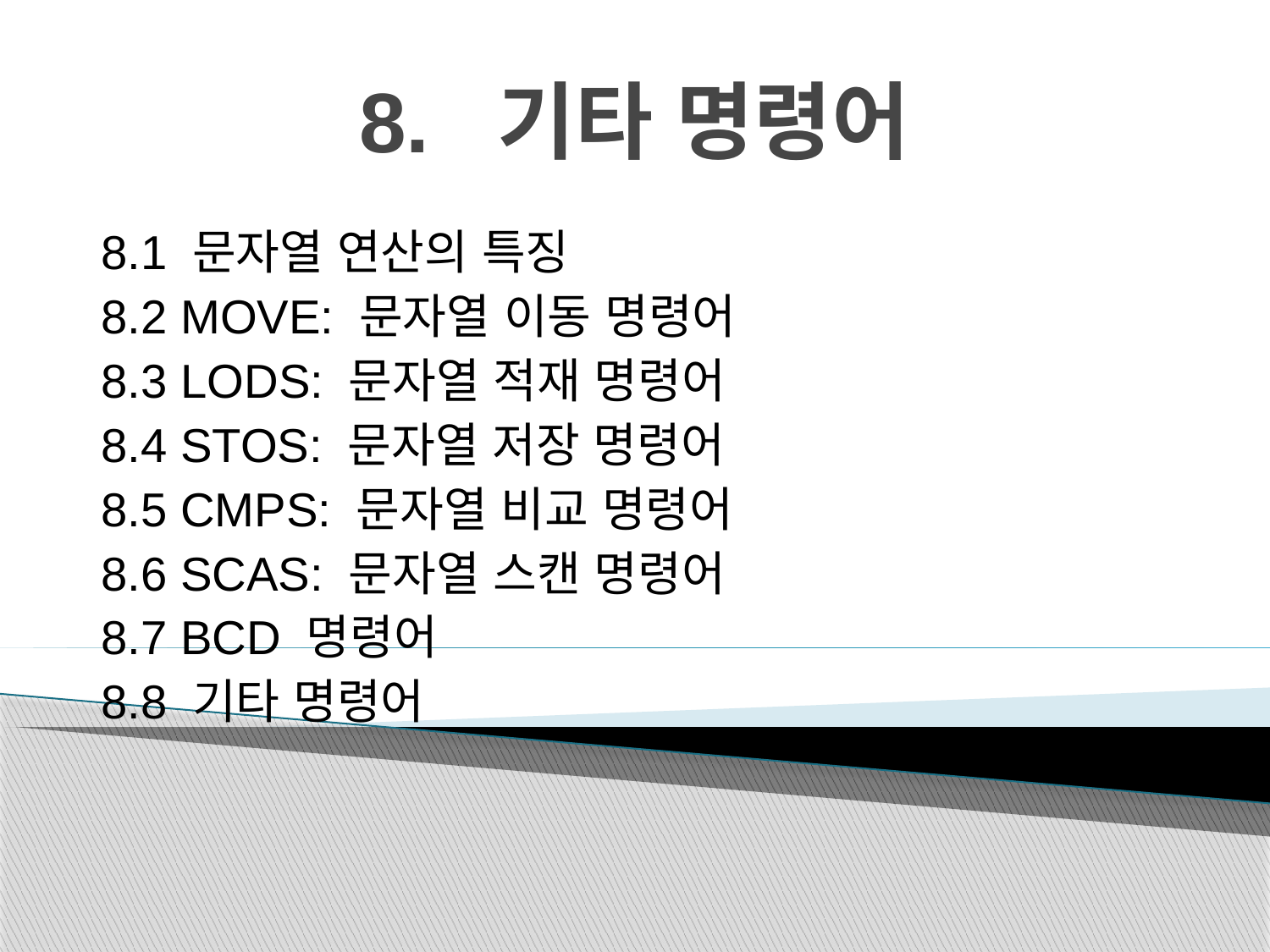

# 8.  기타 명령어
8.1 문자열 연산의 특징
8.2 MOVE: 문자열 이동 명령어
8.3 LODS: 문자열 적재 명령어
8.4 STOS: 문자열 저장 명령어
8.5 CMPS: 문자열 비교 명령어
8.6 SCAS: 문자열 스캔 명령어
8.7 BCD 명령어
8.8 기타 명령어